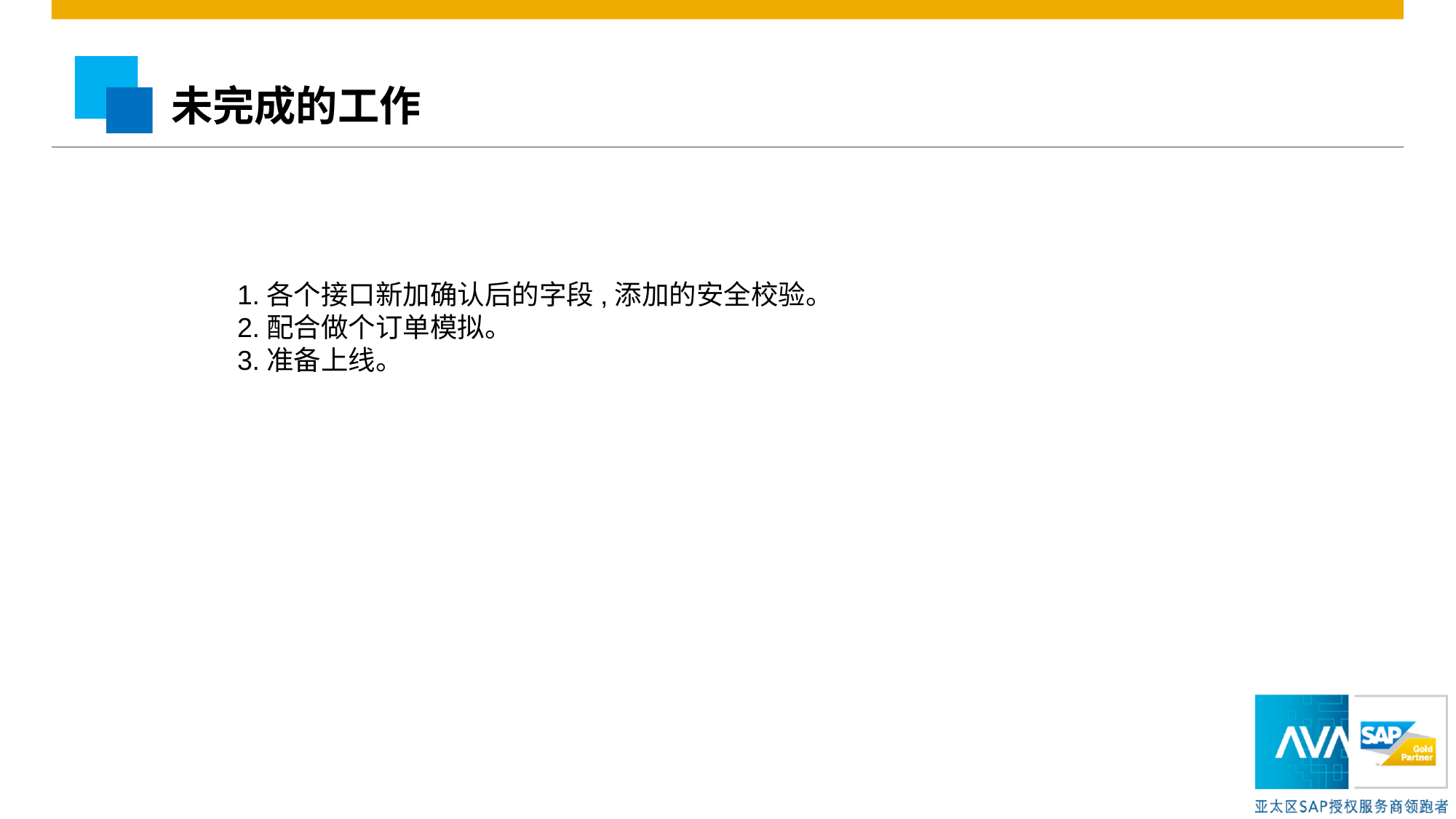

未完成的工作
1.各个接口新加确认后的字段,添加的安全校验。
2.配合做个订单模拟。
3.准备上线。